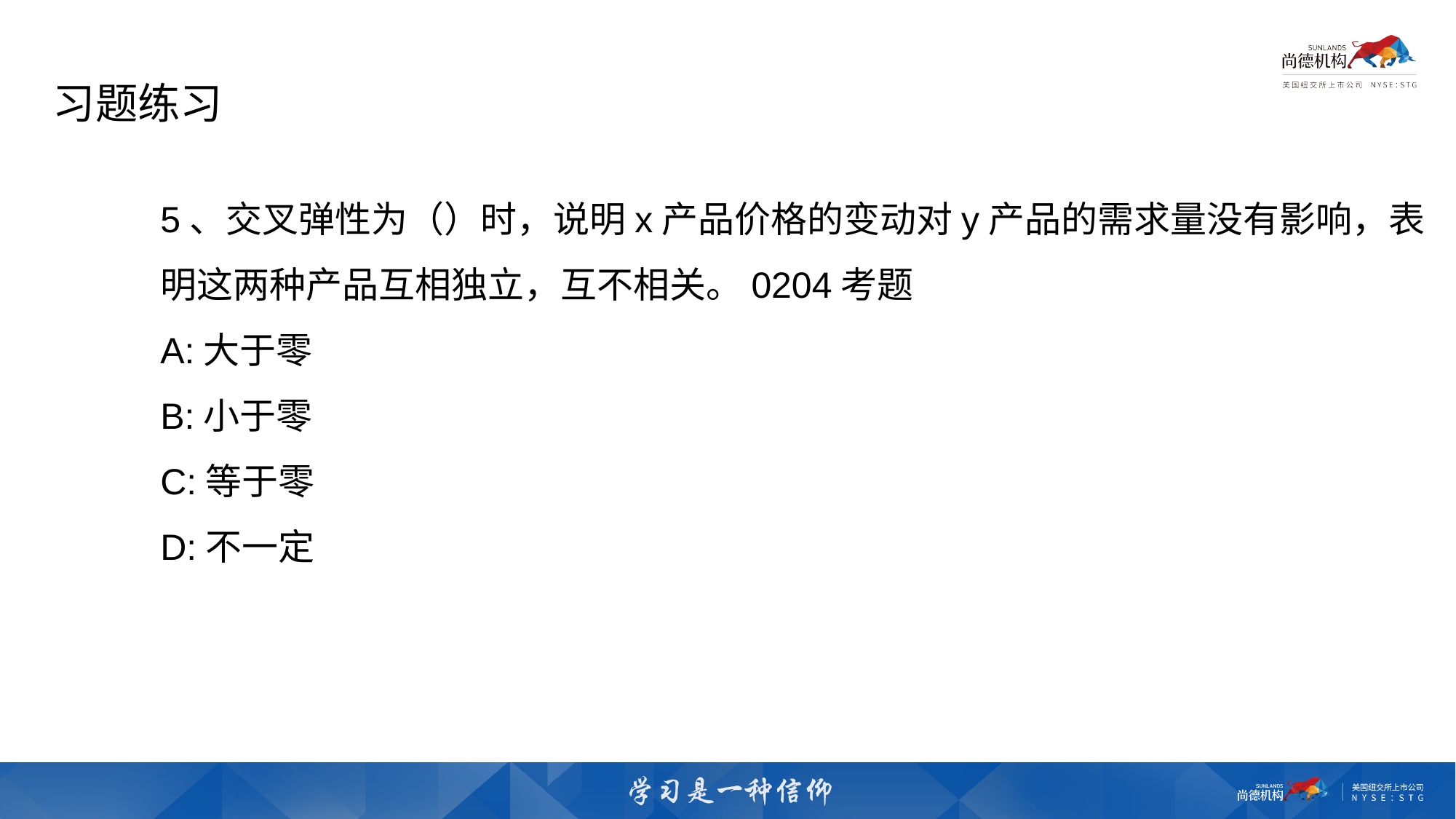

习题练习
5、交叉弹性为（）时，说明x产品价格的变动对y产品的需求量没有影响，表明这两种产品互相独立，互不相关。0204考题
A:大于零
B:​小于零
C:​等于零
D:不一定